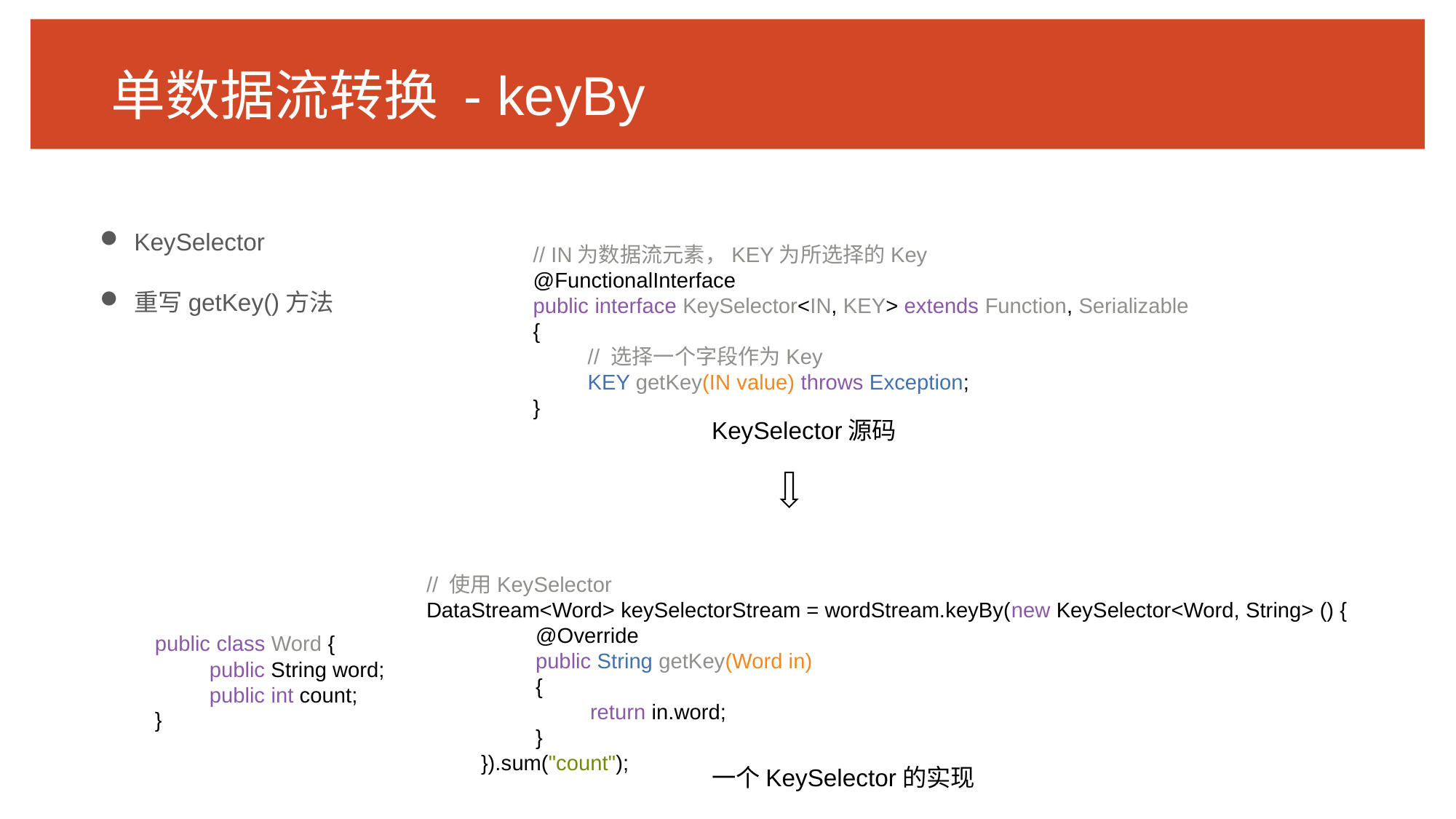

# 单数据流转换 - keyBy
KeySelector
重写getKey()方法
// IN为数据流元素，KEY为所选择的Key
@FunctionalInterface
public interface KeySelector<IN, KEY> extends Function, Serializable
{
// 选择一个字段作为Key
KEY getKey(IN value) throws Exception;
}
KeySelector源码

// 使用KeySelector
DataStream<Word> keySelectorStream = wordStream.keyBy(new KeySelector<Word, String> () {
@Override
public String getKey(Word in)
{
return in.word;
}
}).sum("count");
public class Word {
public String word;
public int count;
}
一个KeySelector的实现